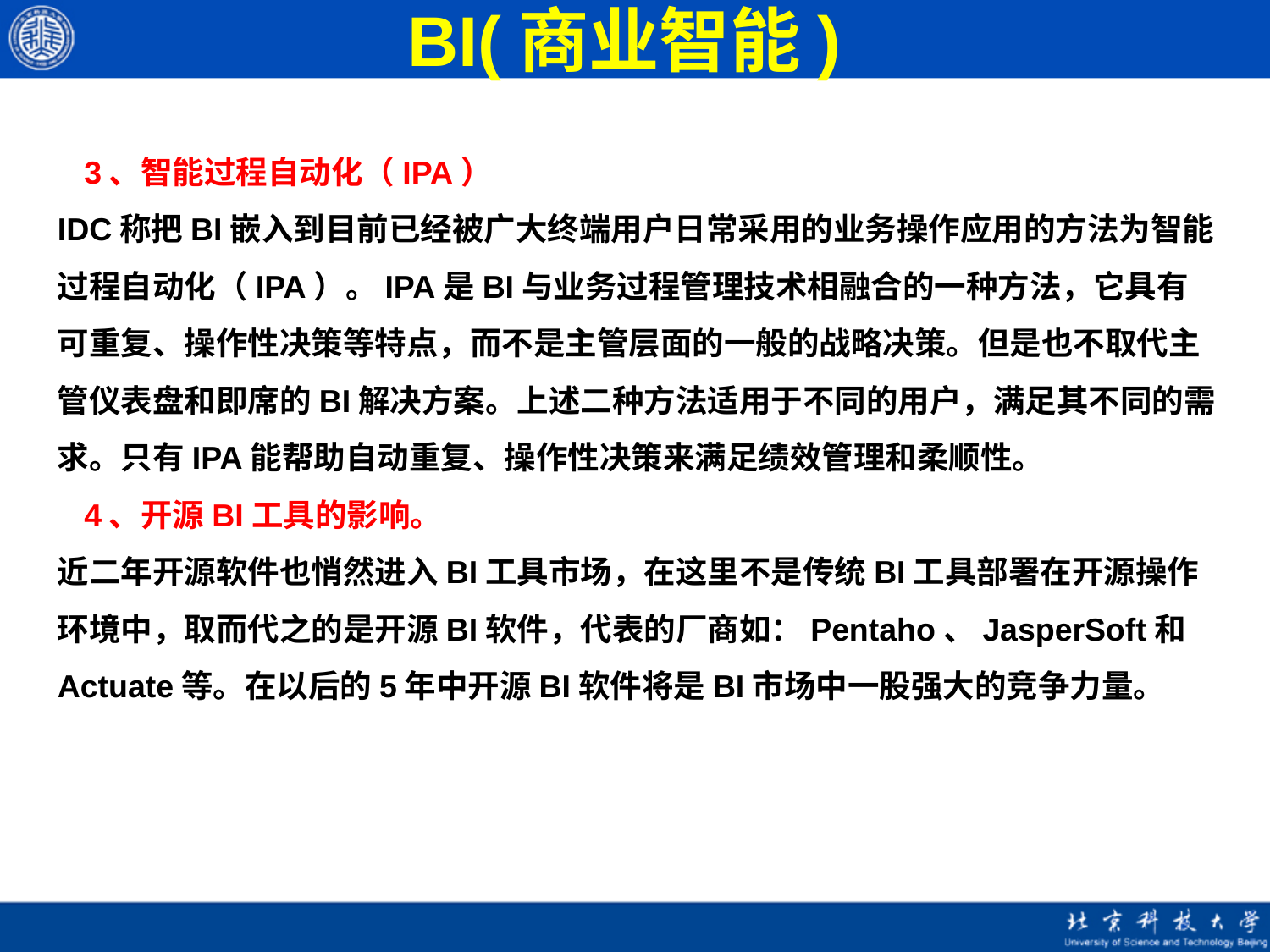

# BI(商业智能)
   3、智能过程自动化（IPA）
IDC称把BI嵌入到目前已经被广大终端用户日常采用的业务操作应用的方法为智能过程自动化（IPA）。IPA是BI与业务过程管理技术相融合的一种方法，它具有可重复、操作性决策等特点，而不是主管层面的一般的战略决策。但是也不取代主管仪表盘和即席的BI解决方案。上述二种方法适用于不同的用户，满足其不同的需求。只有IPA能帮助自动重复、操作性决策来满足绩效管理和柔顺性。
   4、开源BI工具的影响。
近二年开源软件也悄然进入BI工具市场，在这里不是传统BI工具部署在开源操作环境中，取而代之的是开源BI软件，代表的厂商如：Pentaho、JasperSoft和Actuate等。在以后的5年中开源BI软件将是BI市场中一股强大的竞争力量。